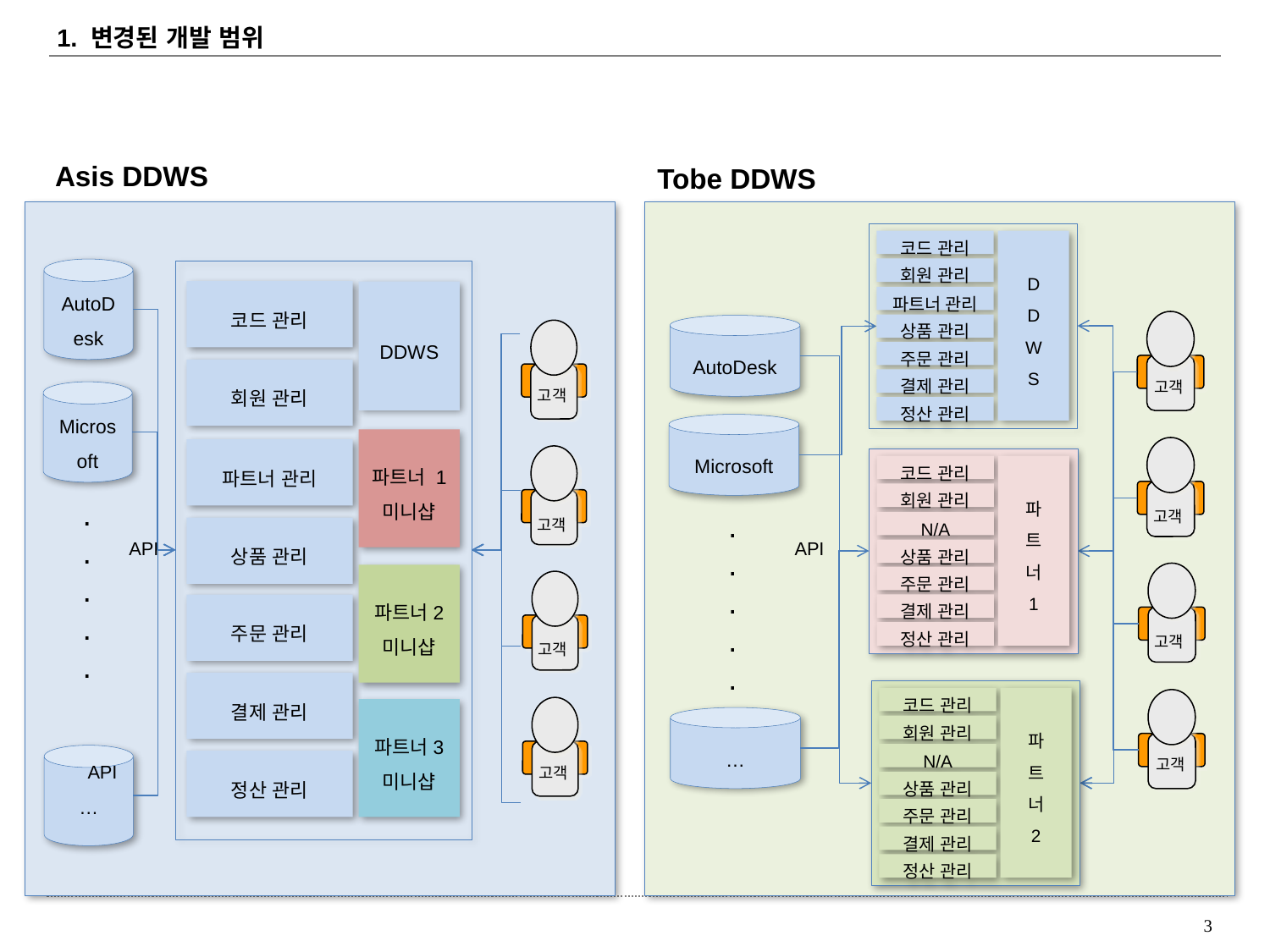

# 1. 변경된 개발 범위
Asis DDWS
Tobe DDWS

코드 관리
D
D
W
S
회원 관리
파트너 관리
상품 관리
주문 관리
결제 관리
정산 관리

AutoDesk
고객
Microsoft

코드 관리
파
트
너
1
회원 관리
N/A
상품 관리
주문 관리
결제 관리
정산 관리
.
.
.
.
.
고객
API

고객

코드 관리
파
트
너
2
회원 관리
N/A
상품 관리
주문 관리
결제 관리
정산 관리

…
고객
AutoDesk

코드 관리
DDWS

회원 관리
고객
Microsoft
파트너 1
미니샵
파트너 관리

.
.
.
.
.
고객
상품 관리
API
파트너2
미니샵

주문 관리
고객
결제 관리

파트너3
미니샵
…
정산 관리
API
고객
3